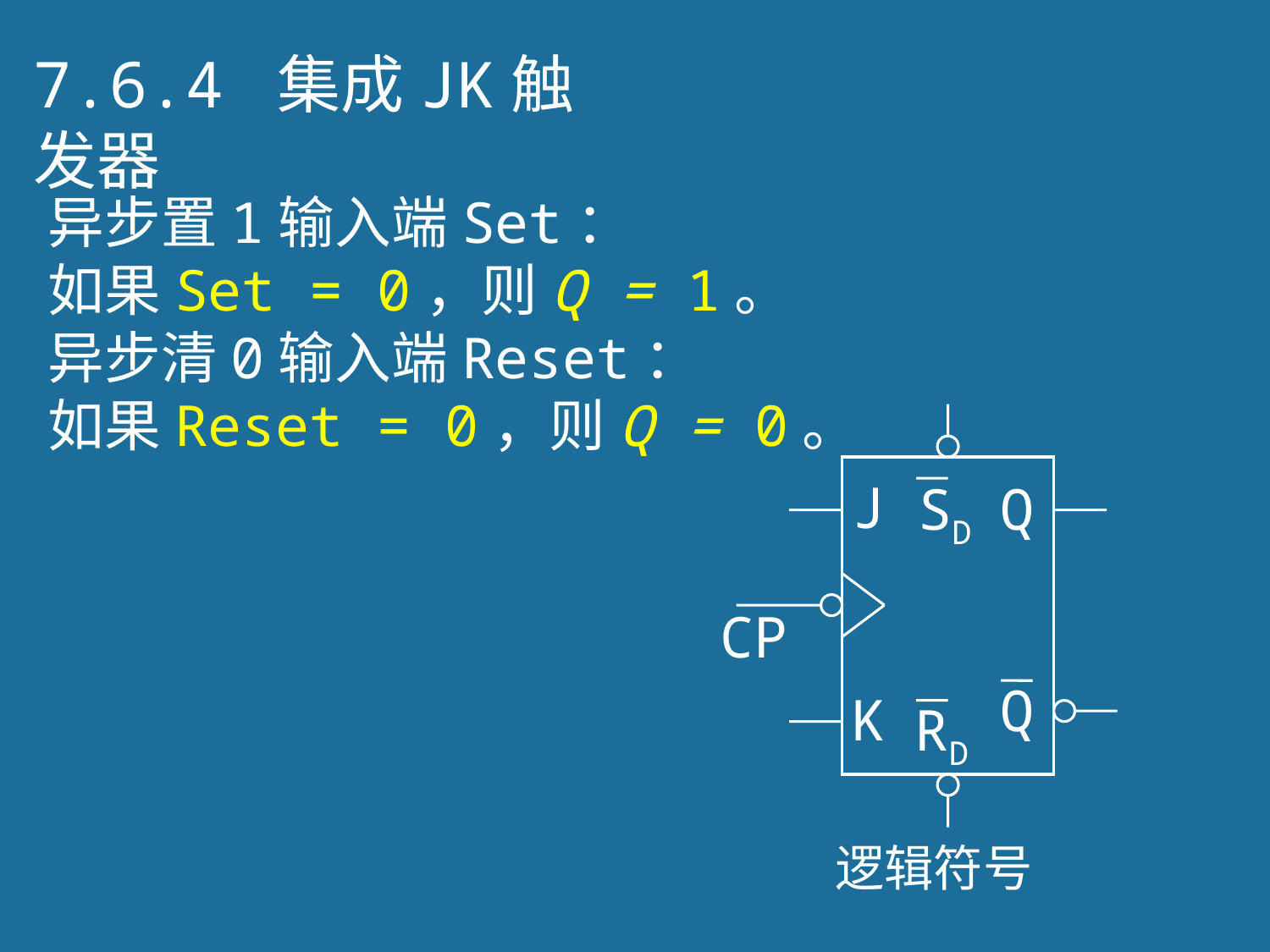

7.6.4 集成JK触发器
异步置1输入端Set：
如果Set = 0，则Q = 1。
异步清0输入端Reset：
如果Reset = 0，则Q = 0。

J
SD
Q

CP

Q
K

RD

逻辑符号
62